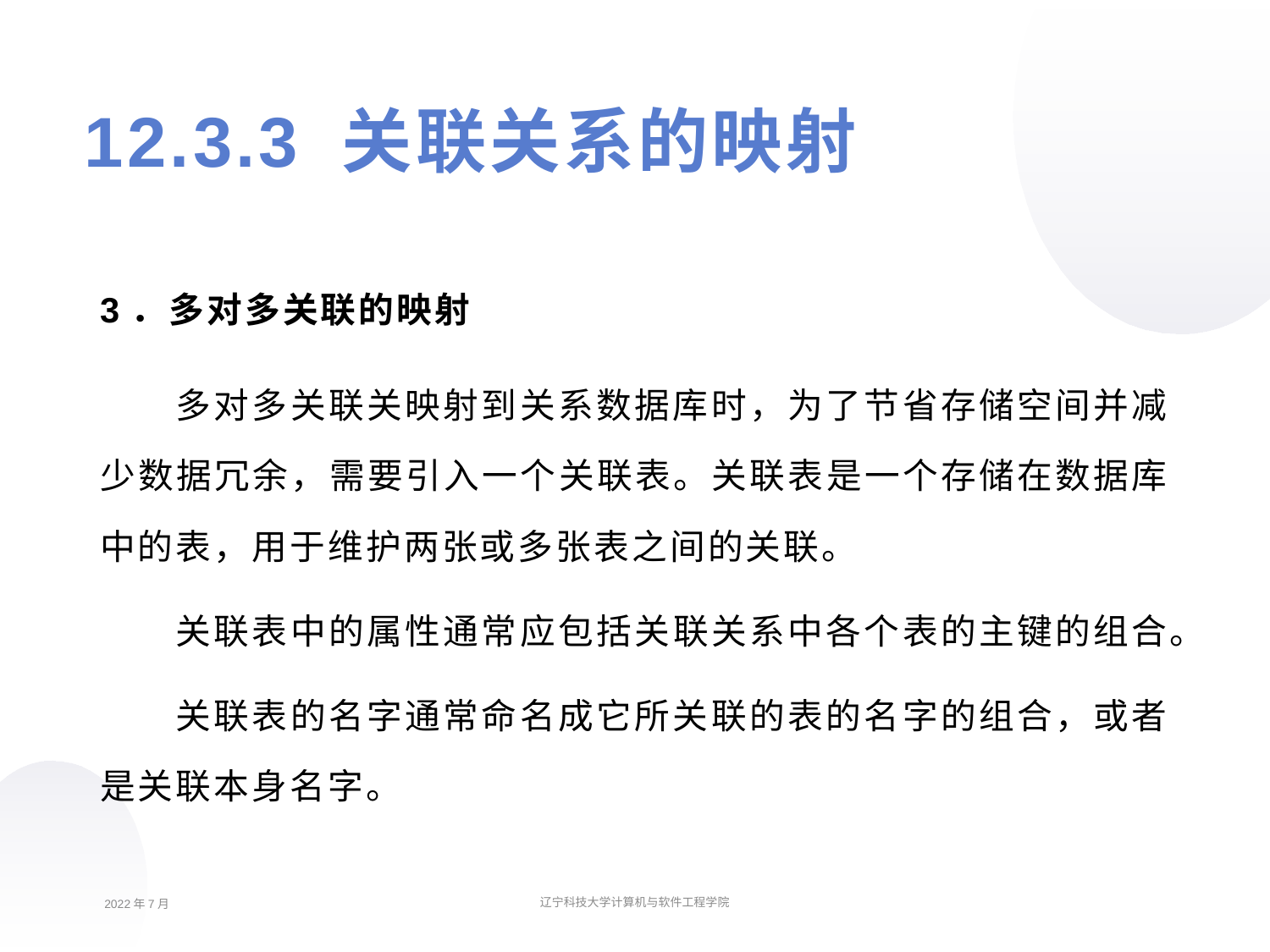

12.3.3 关联关系的映射
3．多对多关联的映射
多对多关联关映射到关系数据库时，为了节省存储空间并减少数据冗余，需要引入一个关联表。关联表是一个存储在数据库中的表，用于维护两张或多张表之间的关联。
关联表中的属性通常应包括关联关系中各个表的主键的组合。
关联表的名字通常命名成它所关联的表的名字的组合，或者是关联本身名字。

2022年7月
辽宁科技大学计算机与软件工程学院
62